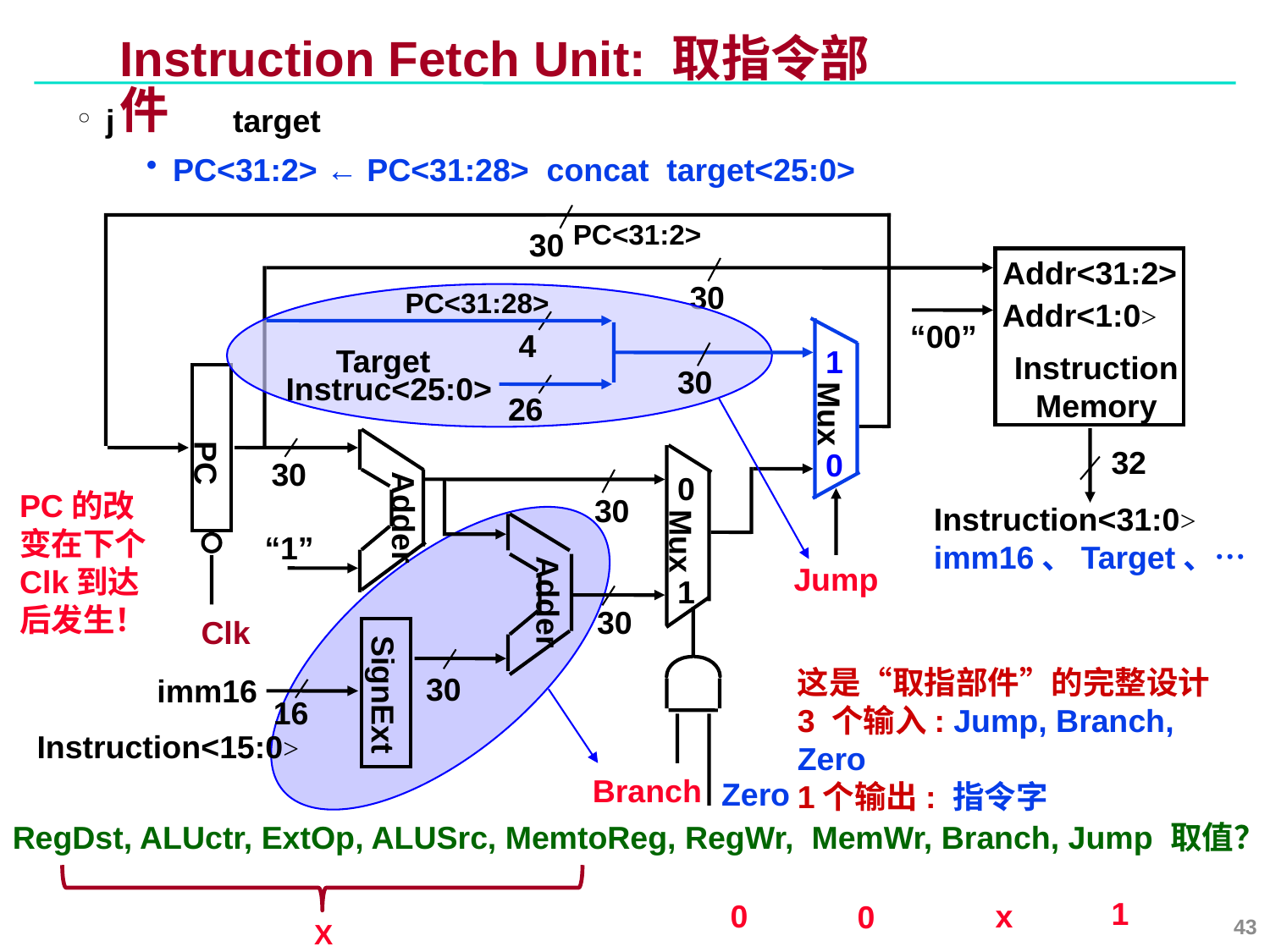

# Instruction Fetch Unit: 取指令部件
j	target
PC<31:2> ← PC<31:28>  concat  target<25:0>

PC<31:2>

30
Addr<31:2>

30
PC<31:28>

Addr<1:0>
“00”

Target
1

30
Instruc<25:0>

Mux
0

Jump

4

26
Instruction
Memory

PC

Clk

32

30

0

PC的改变在下个Clk到达后发生！

30

Adder
Instruction<31:0>
imm16、Target、…

Adder
Mux
“1”

1

30

这是“取指部件”的完整设计
3 个输入: Jump, Branch, Zero
1个输出: 指令字

30
imm16
SignExt

16

Instruction<15:0>
Branch
Zero
RegDst, ALUctr, ExtOp, ALUSrc, MemtoReg, RegWr,  MemWr, Branch, Jump 取值？
1
x
0
0
43
X